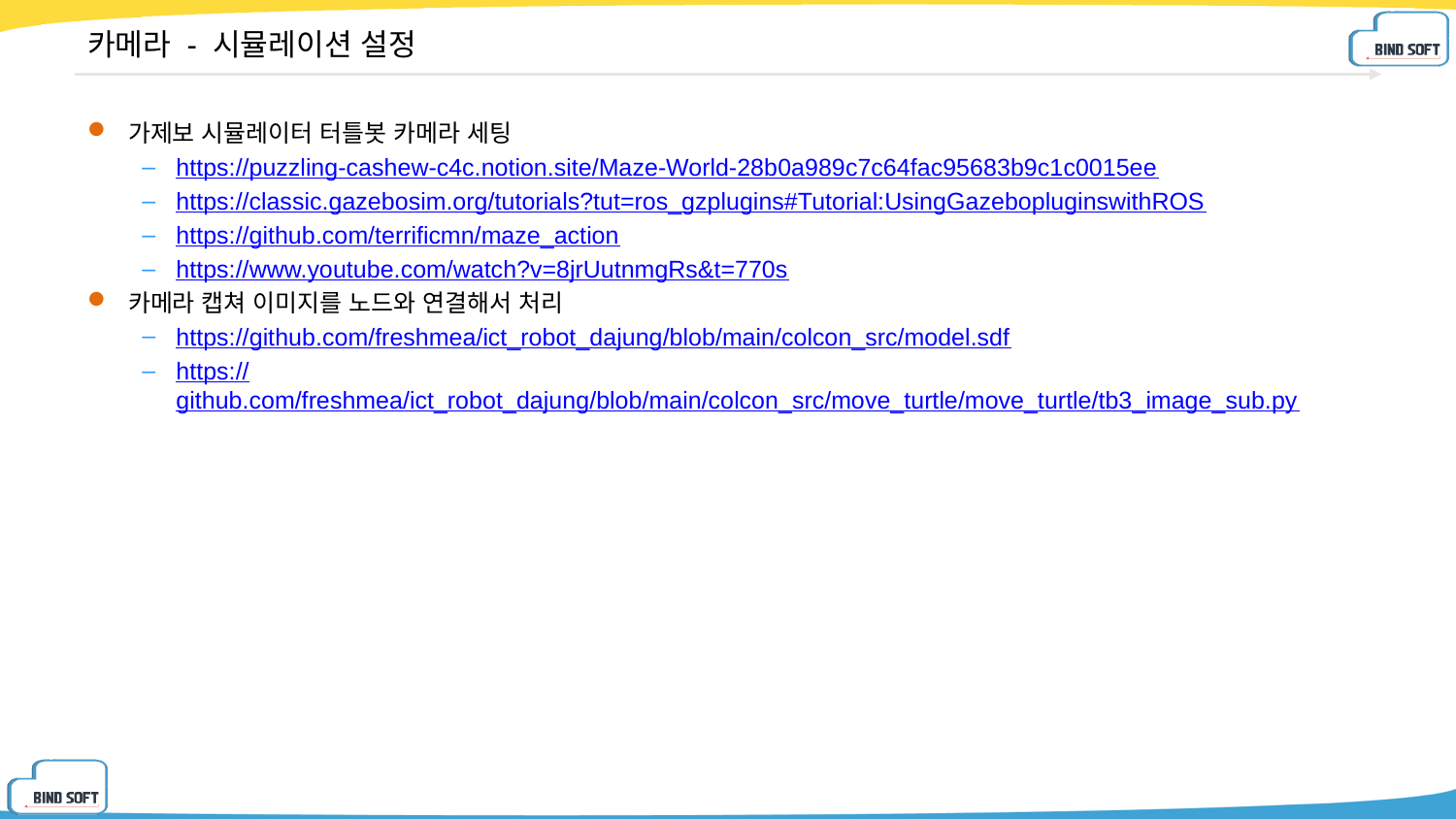

# 카메라 - 시뮬레이션 설정
가제보 시뮬레이터 터틀봇 카메라 세팅
https://puzzling-cashew-c4c.notion.site/Maze-World-28b0a989c7c64fac95683b9c1c0015ee
https://classic.gazebosim.org/tutorials?tut=ros_gzplugins#Tutorial:UsingGazebopluginswithROS
https://github.com/terrificmn/maze_action
https://www.youtube.com/watch?v=8jrUutnmgRs&t=770s
카메라 캡쳐 이미지를 노드와 연결해서 처리
https://github.com/freshmea/ict_robot_dajung/blob/main/colcon_src/model.sdf
https://github.com/freshmea/ict_robot_dajung/blob/main/colcon_src/move_turtle/move_turtle/tb3_image_sub.py